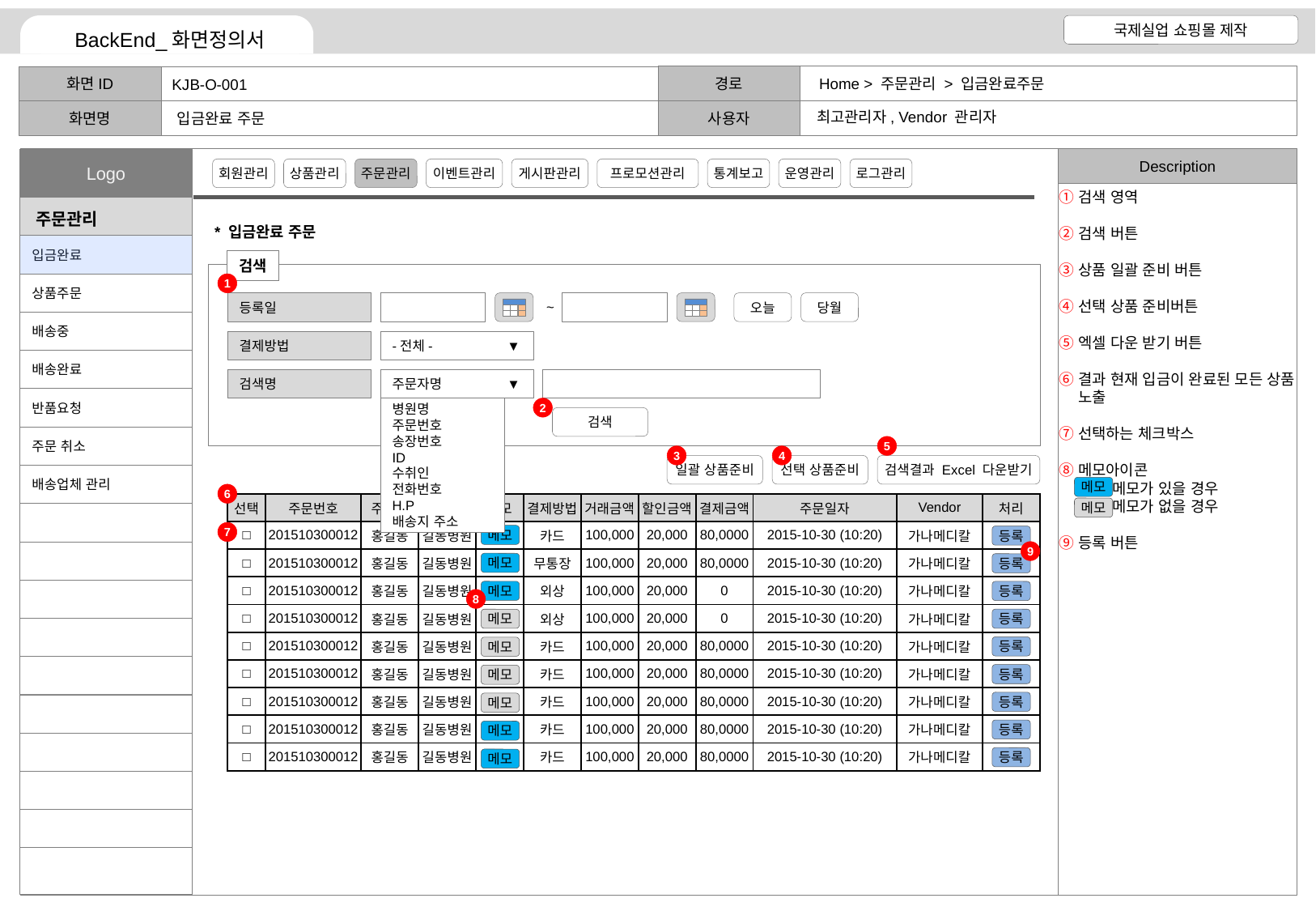

Home > 주문관리 > 입금완료주문
KJB-O-001
최고관리자, Vendor 관리자
입금완료 주문
검색 영역

검색 버튼

상품 일괄 준비 버튼

선택 상품 준비버튼

엑셀 다운 받기 버튼

결과 현재 입금이 완료된 모든 상품 노출

선택하는 체크박스

메모아이콘
        메모가 있을 경우
        메모가 없을 경우
등록 버튼
* 입금완료 주문

검색

1
등록일

~

오늘
당월
결제방법
-전체-
▼
검색명
주문자명
▼

병원명
주문번호
송장번호
ID
수취인
전화번호
H.P
배송지 주소
2
검색
5
3
4
일괄 상품준비
선택 상품준비
검색결과 Excel 다운받기
메모
6
| 선택 | 주문번호 | 주문자 | 병원명 | 메모 | 결제방법 | 거래금액 | 할인금액 | 결제금액 | 주문일자 | Vendor | 처리 |
| --- | --- | --- | --- | --- | --- | --- | --- | --- | --- | --- | --- |
| □ | 201510300012 | 홍길동 | 길동병원 |  | 카드 | 100,000 | 20,000 | 80,0000 | 2015-10-30 (10:20) | 가나메디칼 |  |
| □ | 201510300012 | 홍길동 | 길동병원 |  | 무통장 | 100,000 | 20,000 | 80,0000 | 2015-10-30 (10:20) | 가나메디칼 |  |
| □ | 201510300012 | 홍길동 | 길동병원 |  | 외상 | 100,000 | 20,000 | 0 | 2015-10-30 (10:20) | 가나메디칼 |  |
| □ | 201510300012 | 홍길동 | 길동병원 |  | 외상 | 100,000 | 20,000 | 0 | 2015-10-30 (10:20) | 가나메디칼 |  |
| □ | 201510300012 | 홍길동 | 길동병원 |  | 카드 | 100,000 | 20,000 | 80,0000 | 2015-10-30 (10:20) | 가나메디칼 |  |
| □ | 201510300012 | 홍길동 | 길동병원 |  | 카드 | 100,000 | 20,000 | 80,0000 | 2015-10-30 (10:20) | 가나메디칼 |  |
| □ | 201510300012 | 홍길동 | 길동병원 |  | 카드 | 100,000 | 20,000 | 80,0000 | 2015-10-30 (10:20) | 가나메디칼 |  |
| □ | 201510300012 | 홍길동 | 길동병원 |  | 카드 | 100,000 | 20,000 | 80,0000 | 2015-10-30 (10:20) | 가나메디칼 |  |
| □ | 201510300012 | 홍길동 | 길동병원 |  | 카드 | 100,000 | 20,000 | 80,0000 | 2015-10-30 (10:20) | 가나메디칼 |  |
메모
7
메모
등록
9
메모
등록
메모
등록
8
등록
메모
등록
메모
등록
메모
등록
메모
등록
메모
등록
메모